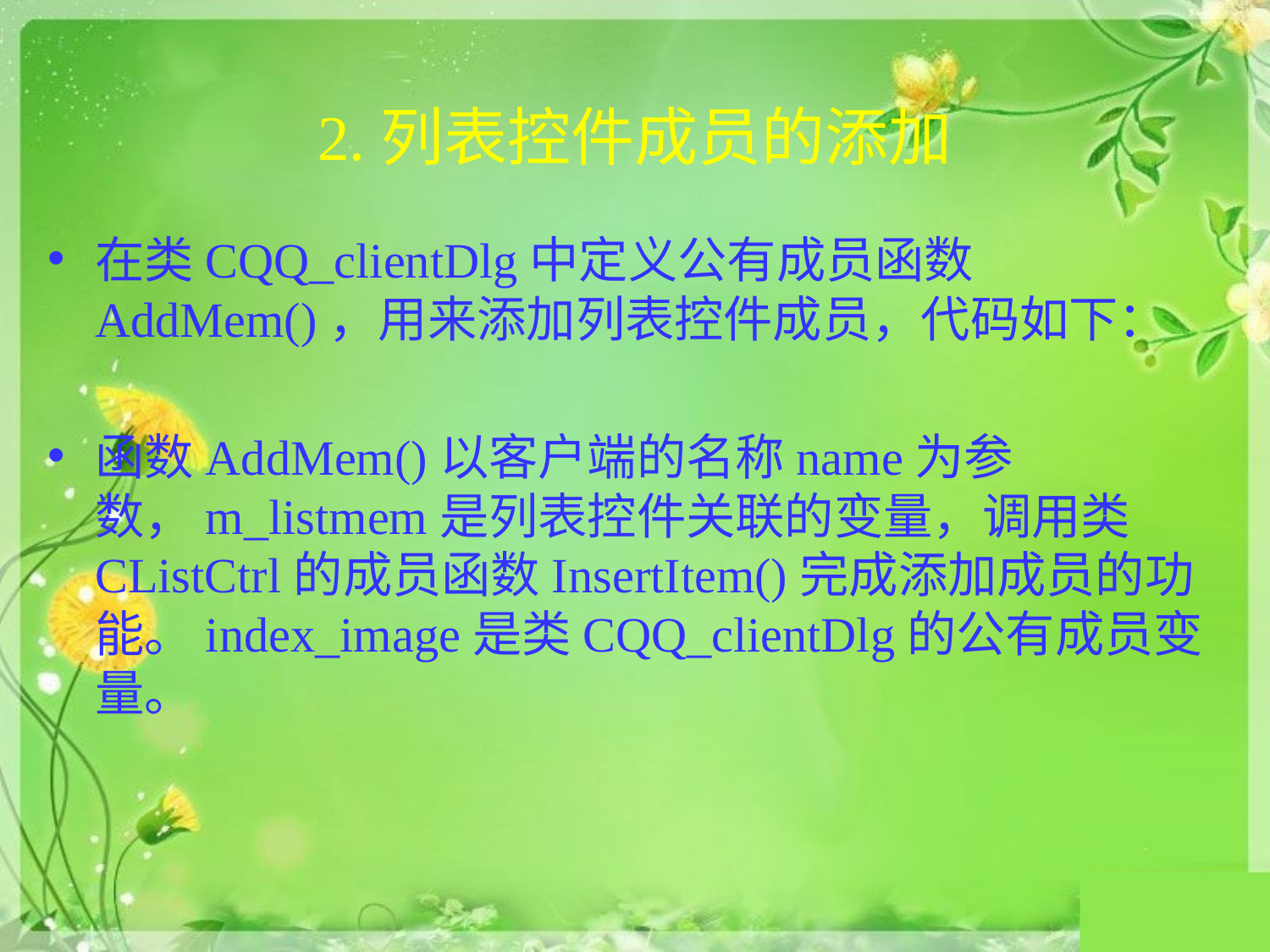

# 2.列表控件成员的添加
在类CQQ_clientDlg中定义公有成员函数AddMem()，用来添加列表控件成员，代码如下：

函数AddMem()以客户端的名称name为参数，m_listmem是列表控件关联的变量，调用类CListCtrl的成员函数InsertItem()完成添加成员的功能。index_image是类CQQ_clientDlg的公有成员变量。